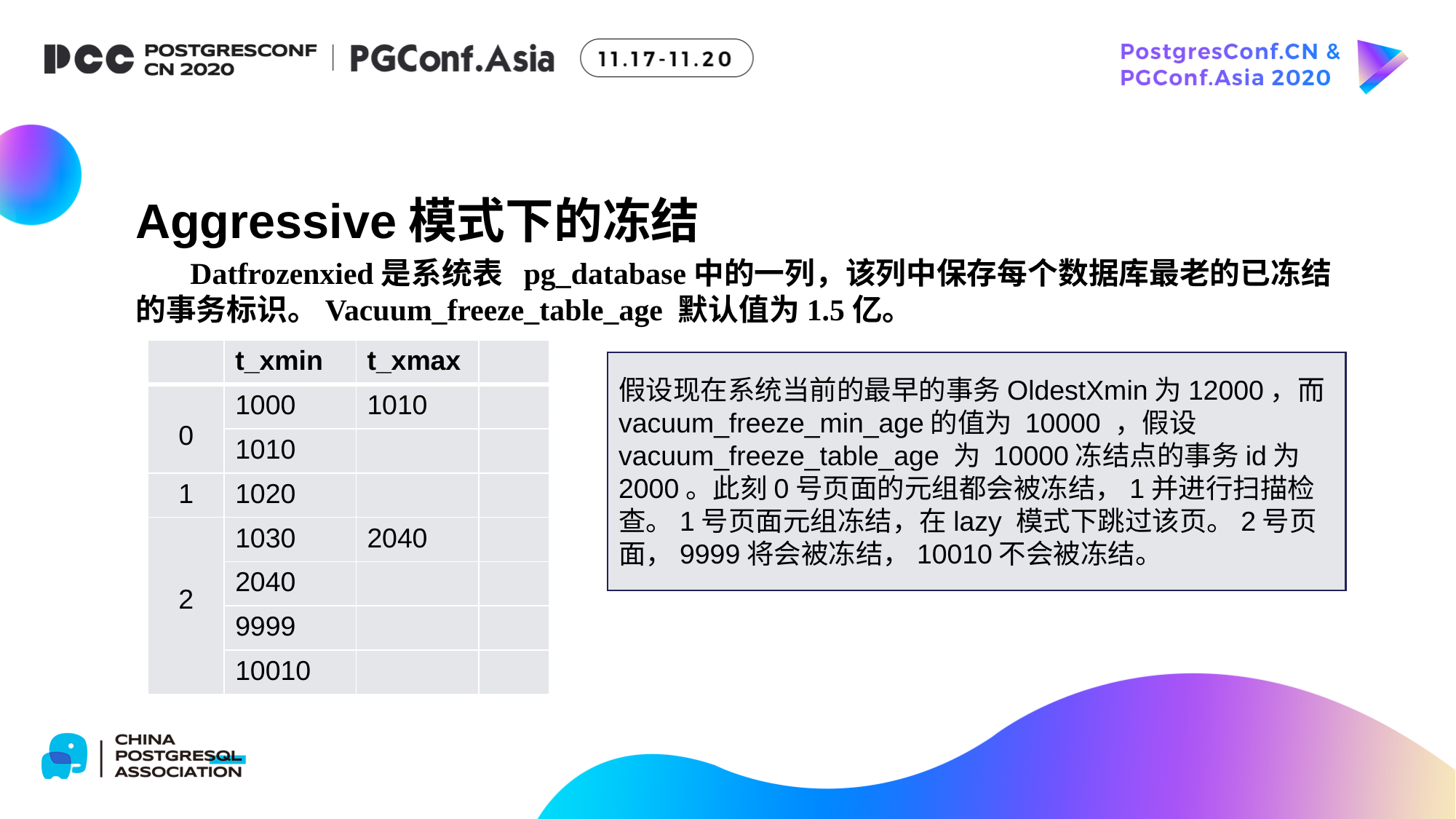

Aggressive模式下的冻结
Datfrozenxied是系统表  pg_database中的一列，该列中保存每个数据库最老的已冻结的事务标识。Vacuum_freeze_table_age 默认值为1.5亿。
|  | t\_xmin | t\_xmax |  |
| --- | --- | --- | --- |
| 0 | 1000 | 1010 |  |
|  | 1010 |  |  |
| 1 | 1020 |  |  |
| 2 | 1030 | 2040 |  |
|  | 2040 |  |  |
|  | 9999 |  |  |
|  | 10010 |  |  |
假设现在系统当前的最早的事务OldestXmin为12000，而vacuum_freeze_min_age的值为 10000 ，假设vacuum_freeze_table_age 为 10000冻结点的事务id为2000。此刻0号页面的元组都会被冻结，1并进行扫描检查。1号页面元组冻结，在lazy 模式下跳过该页。2号页面，9999将会被冻结，10010不会被冻结。